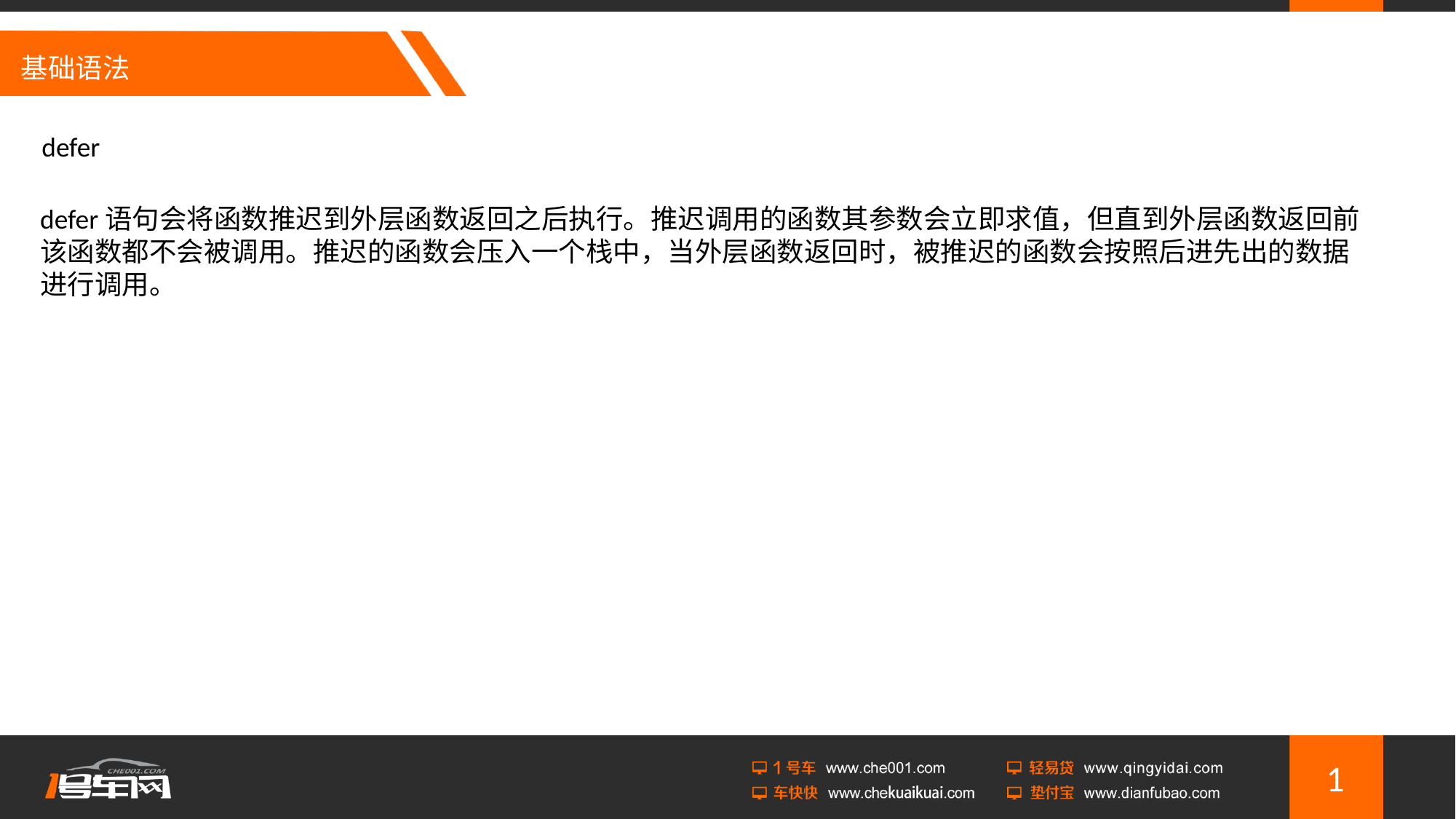

# 基础语法
defer
defer语句会将函数推迟到外层函数返回之后执行。推迟调用的函数其参数会立即求值，但直到外层函数返回前该函数都不会被调用。推迟的函数会压入一个栈中，当外层函数返回时，被推迟的函数会按照后进先出的数据进行调用。
1